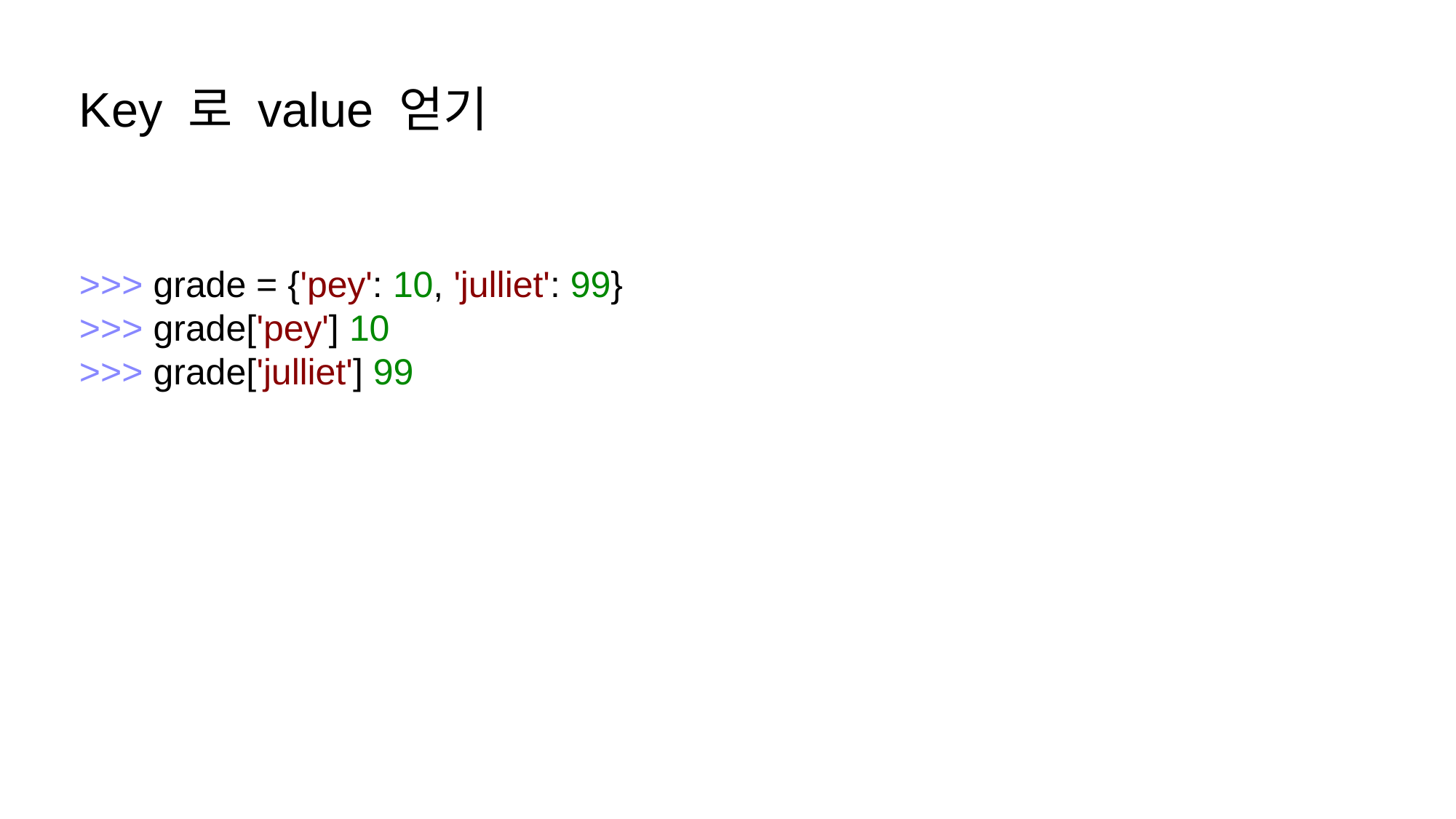

Key 로 value 얻기
>>> grade = {'pey': 10, 'julliet': 99}
>>> grade['pey'] 10
>>> grade['julliet'] 99